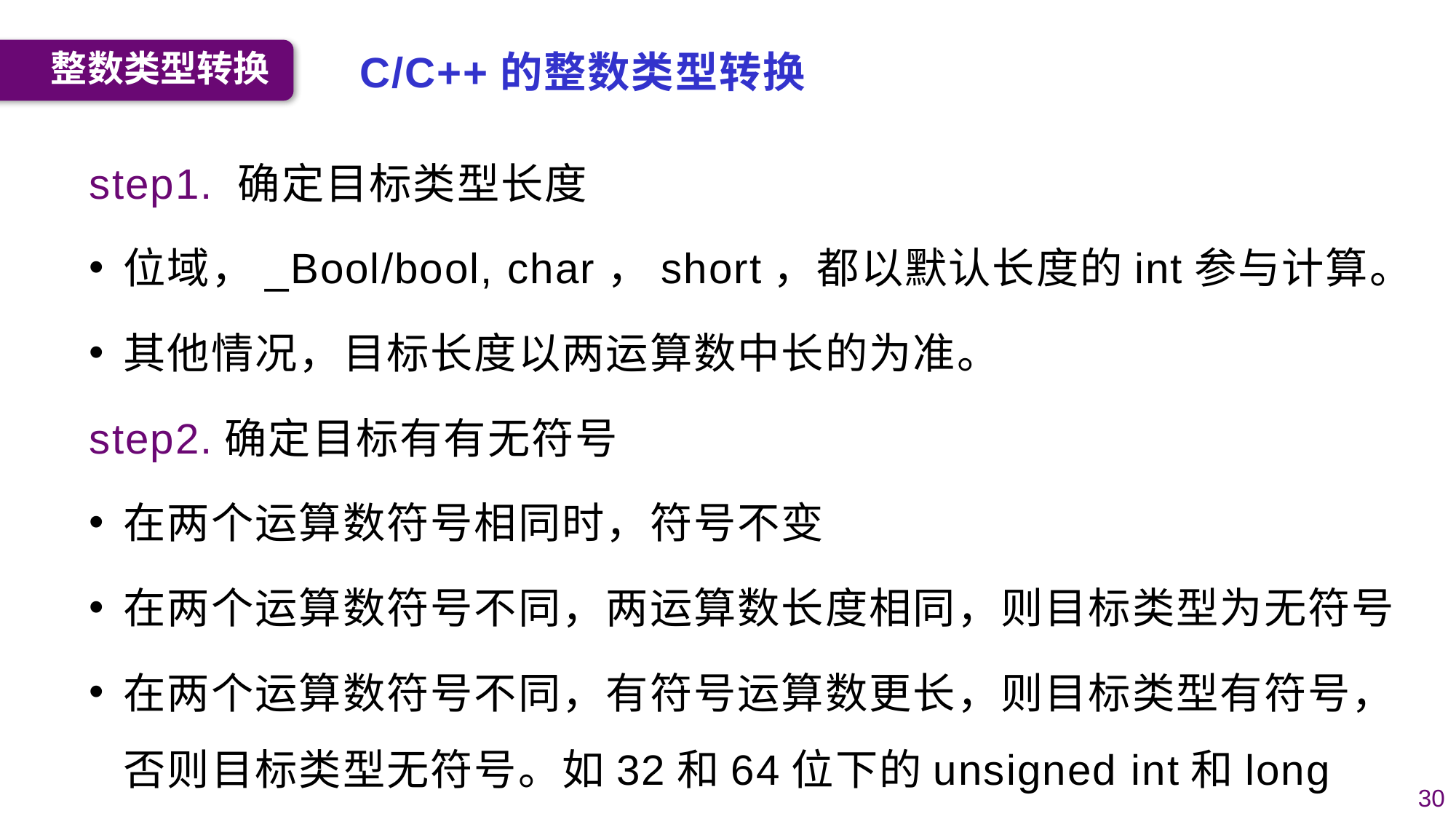

整数类型转换
C/C++的整数类型转换
step1. 确定目标类型长度
位域，_Bool/bool, char，short，都以默认长度的int参与计算。
其他情况，目标长度以两运算数中长的为准。
step2.确定目标有有无符号
在两个运算数符号相同时，符号不变
在两个运算数符号不同，两运算数长度相同，则目标类型为无符号
在两个运算数符号不同，有符号运算数更长，则目标类型有符号，否则目标类型无符号。如32和64位下的unsigned int和long

30